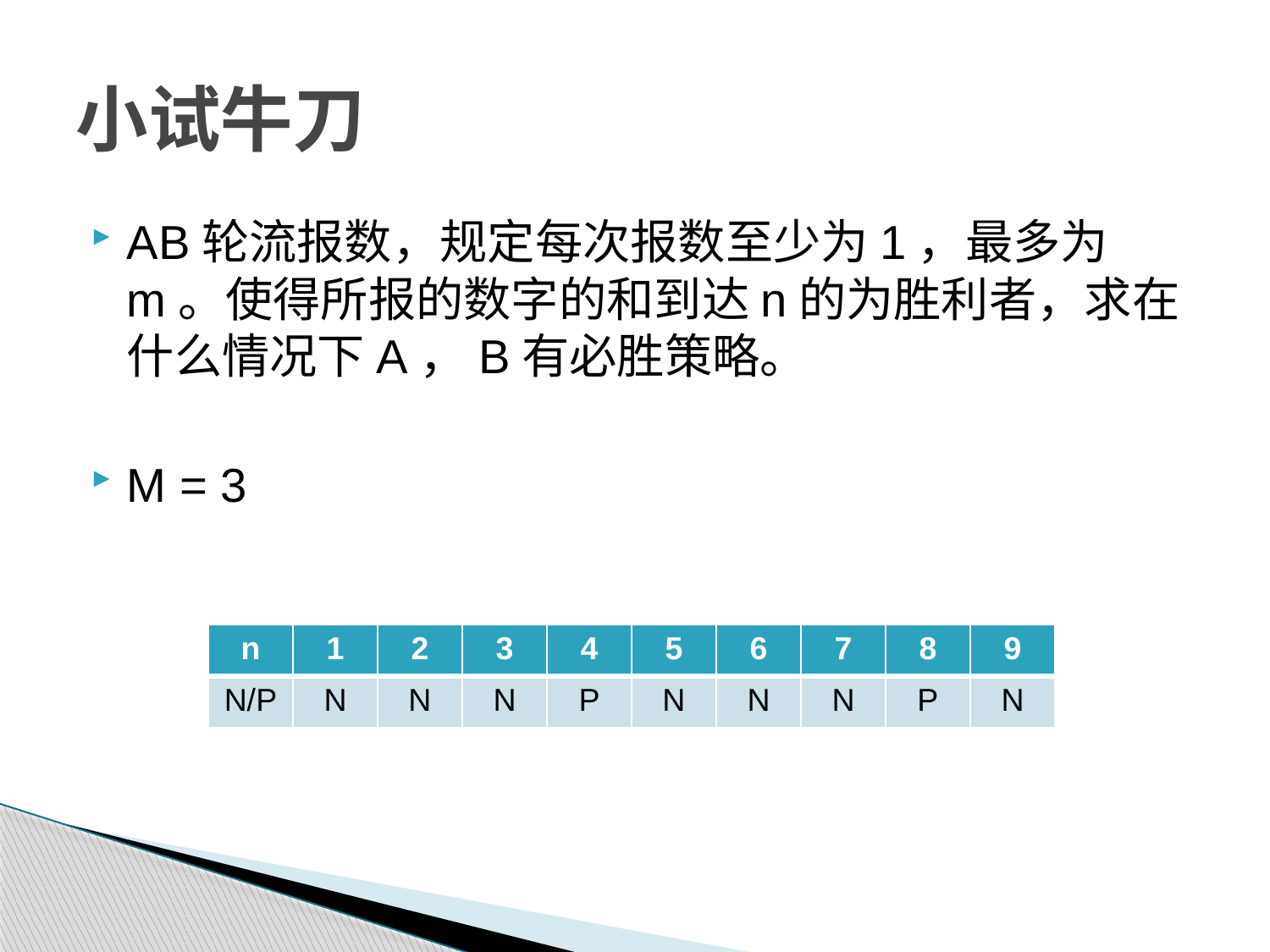

# 小试牛刀
AB轮流报数，规定每次报数至少为1，最多为m。使得所报的数字的和到达n的为胜利者，求在什么情况下A，B有必胜策略。

M = 3
| n | 1 | 2 | 3 | 4 | 5 | 6 | 7 | 8 | 9 |
| --- | --- | --- | --- | --- | --- | --- | --- | --- | --- |
| N/P | N | N | N | P | N | N | N | P | N |